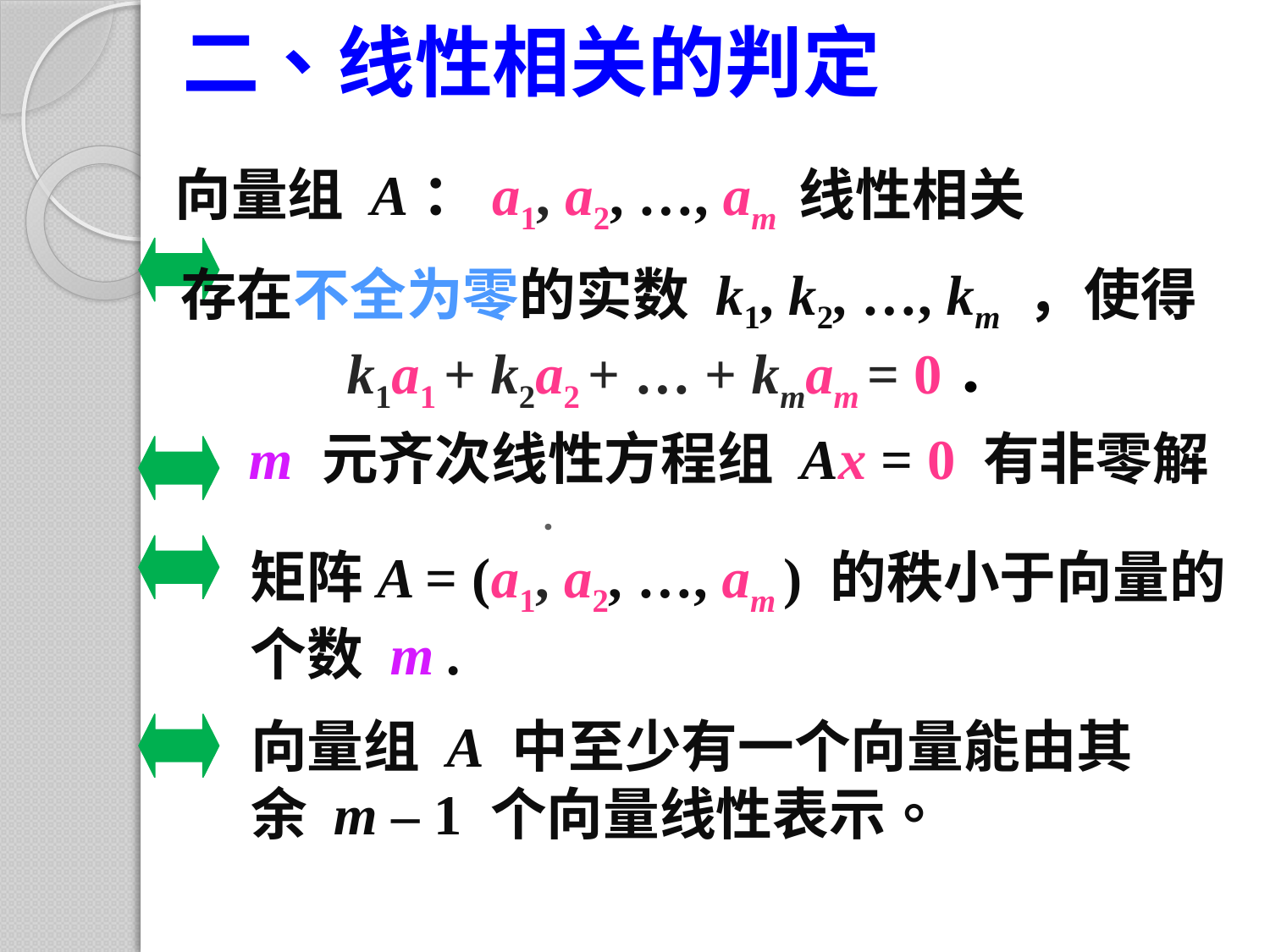

# 二、线性相关的判定
向量组 A：a1, a2, …, am 线性相关
存在不全为零的实数 k1, k2, …, km ，使得

k1a1 + k2a2 + … + kmam = 0．
m 元齐次线性方程组 Ax = 0 有非零解

				．

矩阵A = (a1, a2, …, am ) 的秩小于向量的个数 m .
向量组 A 中至少有一个向量能由其余 m – 1 个向量线性表示。